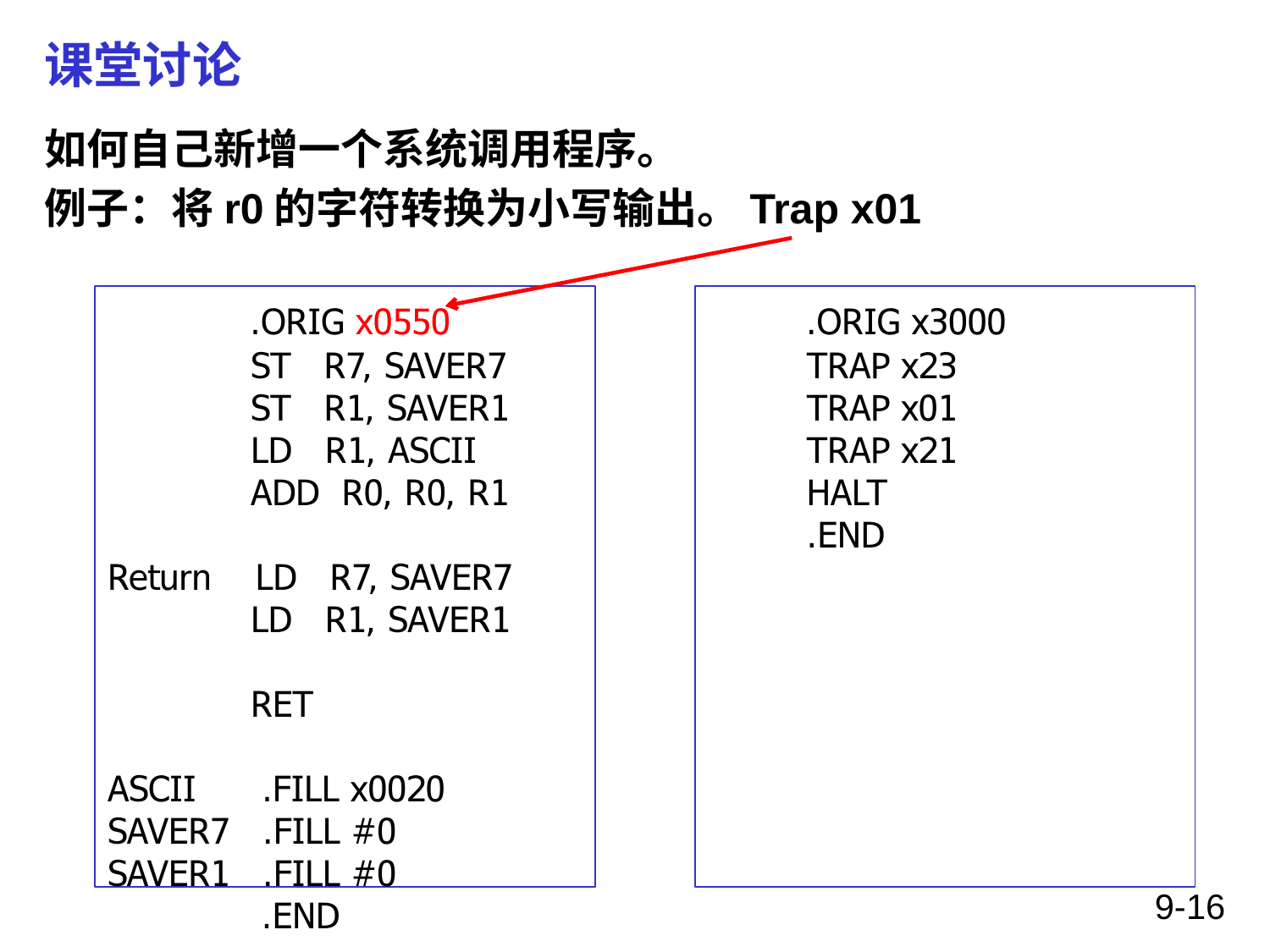

# 课堂讨论
如何自己新增一个系统调用程序。
例子：将r0的字符转换为小写输出。Trap x01

            .ORIG x0550
             ST   R7, SAVER7
             ST   R1, SAVER1
             LD   R1, ASCII
             ADD  R0, R0, R1
Return    LD   R7, SAVER7
             LD   R1, SAVER1
             RET

ASCII      .FILL x0020
SAVER7   .FILL #0
SAVER1   .FILL #0
              .END
        .ORIG x3000
         TRAP x23
         TRAP x01
         TRAP x21
         HALT
         .END
9-16